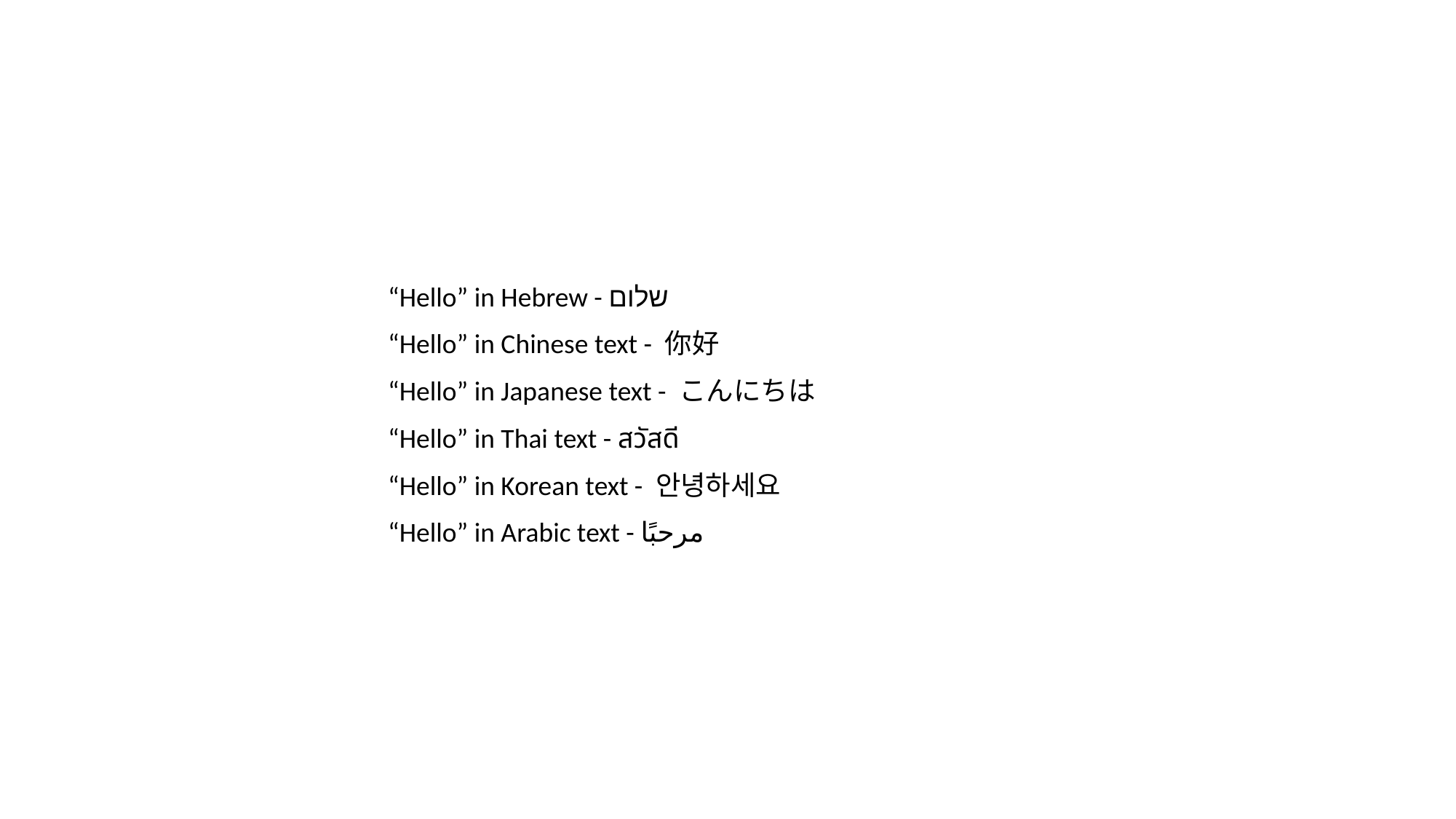

“Hello” in Hebrew - שלום
“Hello” in Chinese text - 你好
“Hello” in Japanese text - こんにちは
“Hello” in Thai text - สวัสดี
“Hello” in Korean text - 안녕하세요
“Hello” in Arabic text - مرحبًا